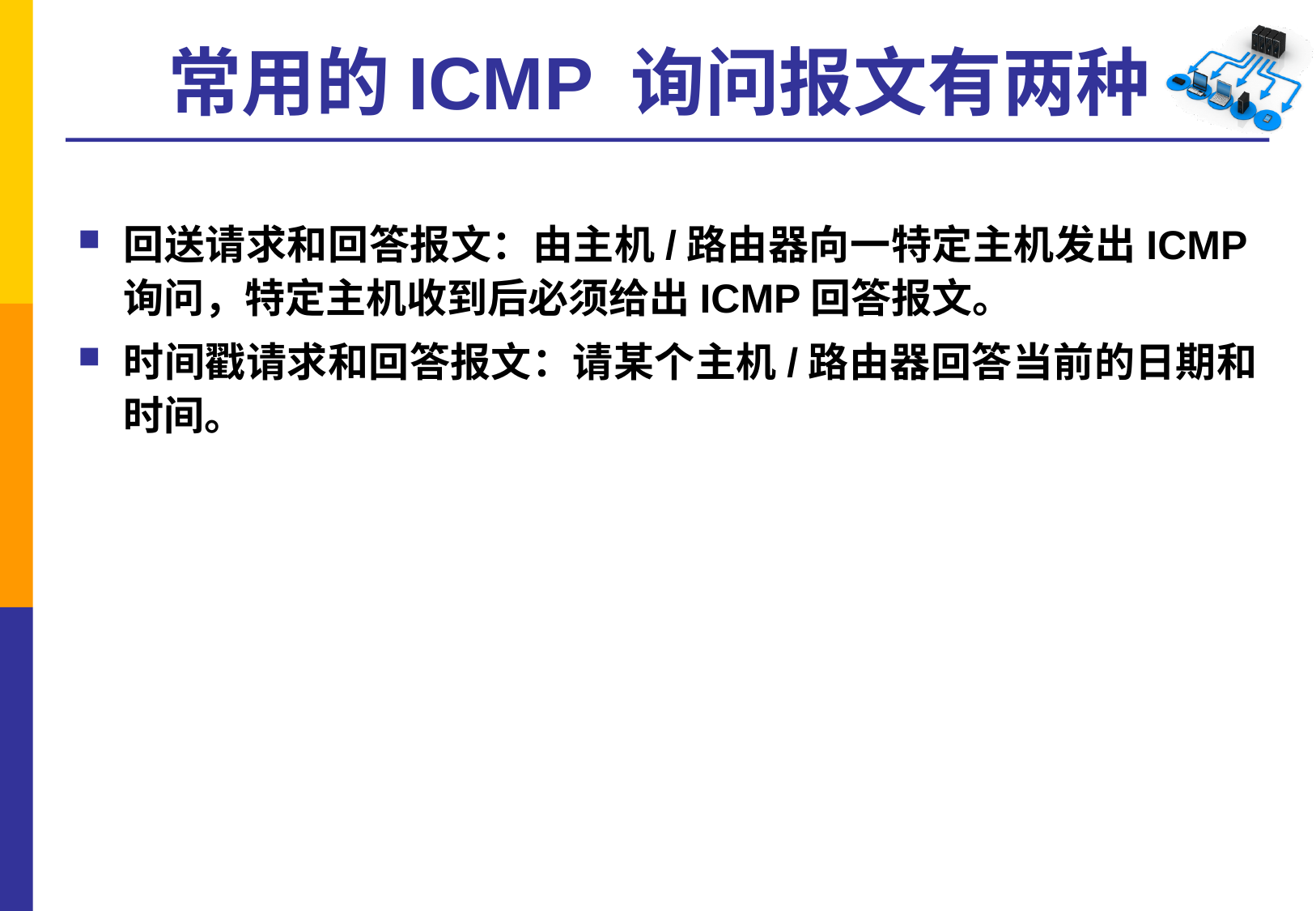

# 常用的ICMP 询问报文有两种
回送请求和回答报文：由主机/路由器向一特定主机发出ICMP询问，特定主机收到后必须给出ICMP回答报文。
时间戳请求和回答报文：请某个主机/路由器回答当前的日期和时间。